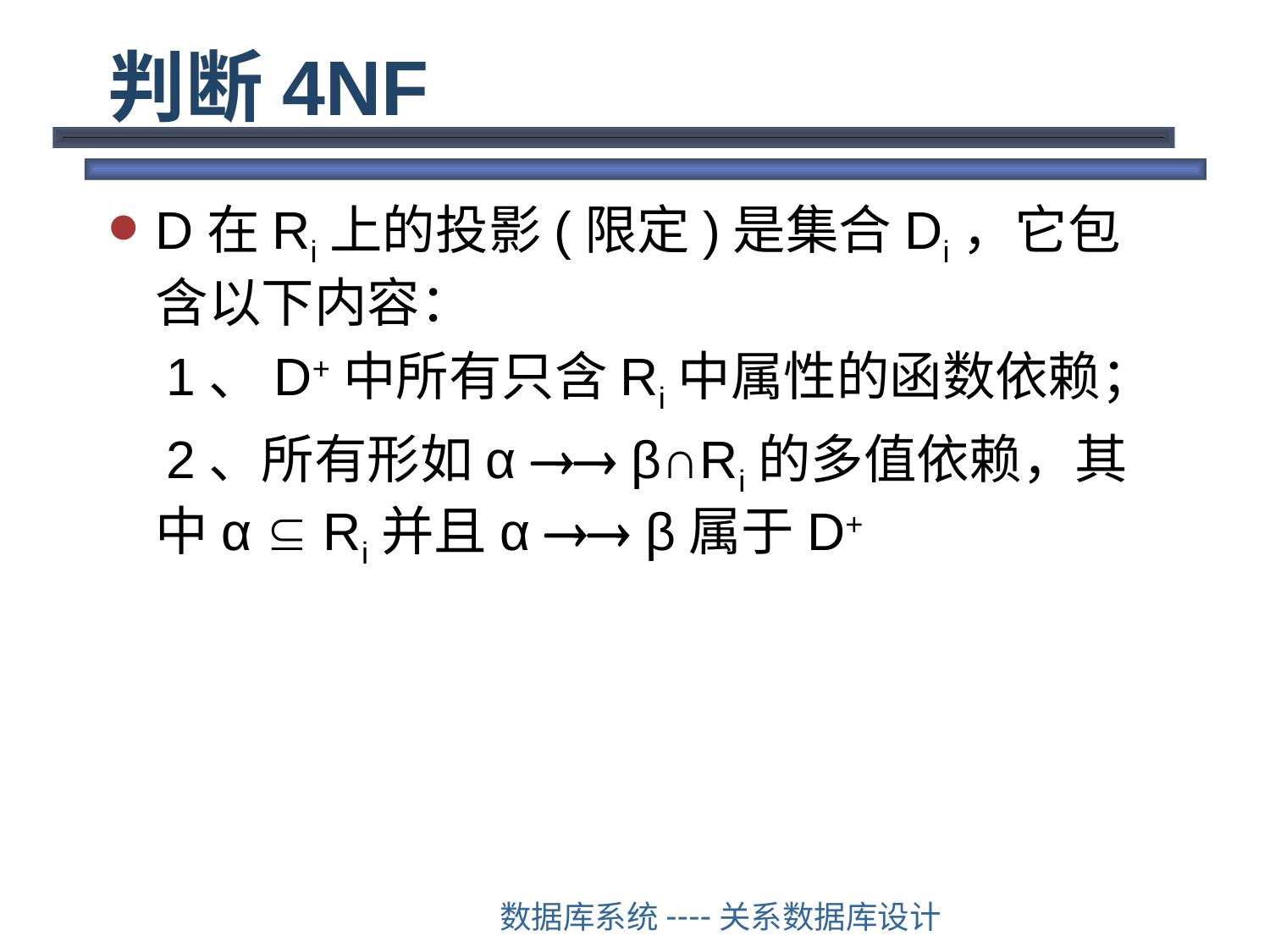

# 判断4NF
D在Ri上的投影(限定)是集合Di，它包含以下内容：
    1、D+中所有只含Ri中属性的函数依赖；
    2、所有形如α →→ β∩Ri的多值依赖，其中α ⊆ Ri并且α →→ β属于D+
数据库系统----关系数据库设计